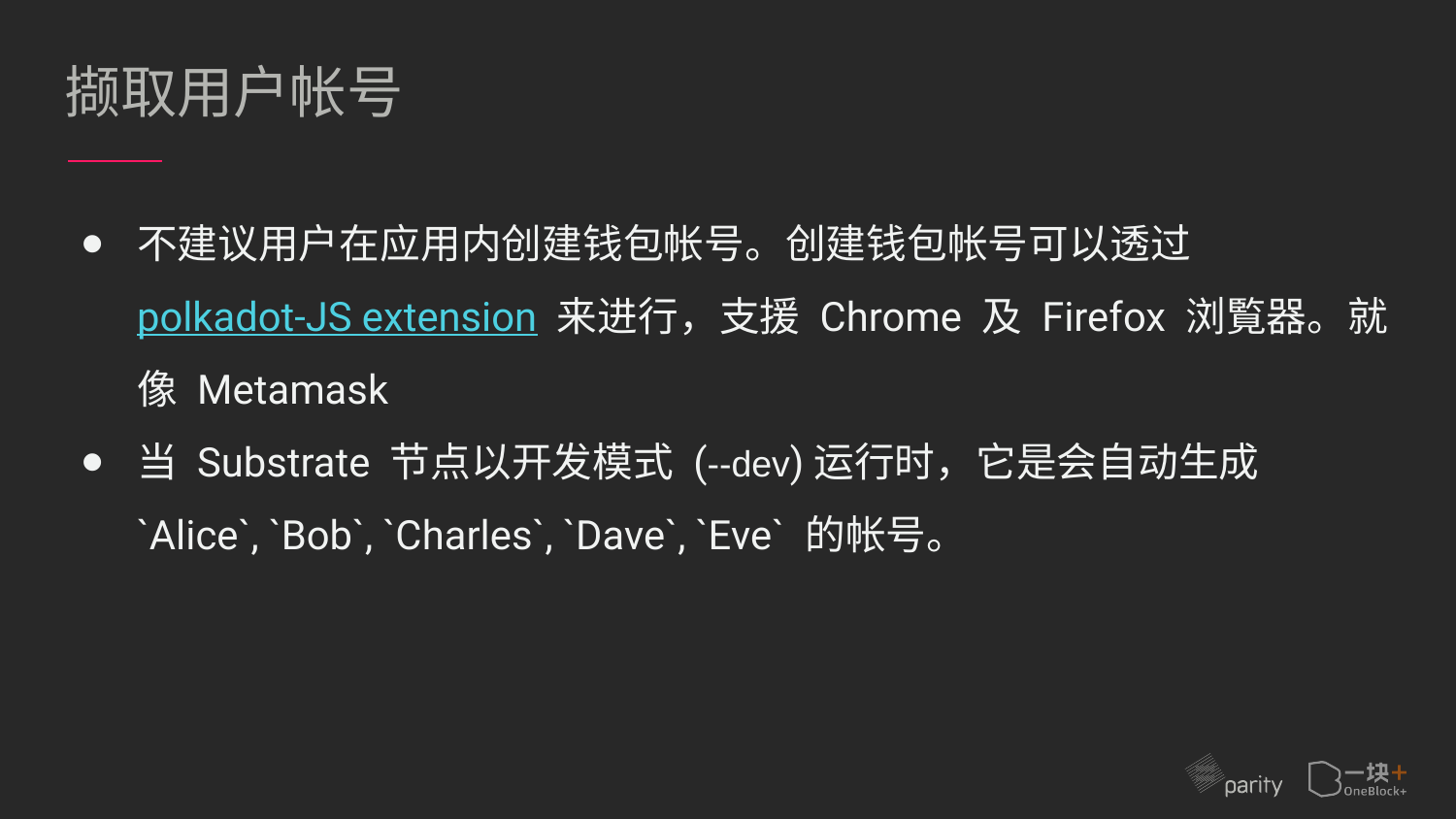

# 撷取用户帐号
不建议用户在应用内创建钱包帐号。创建钱包帐号可以透过 polkadot-JS extension 来进行，支援 Chrome 及 Firefox 浏覧器。就像 Metamask
当 Substrate 节点以开发模式 (--dev)运行时，它是会自动生成 `Alice`, `Bob`, `Charles`, `Dave`, `Eve` 的帐号。